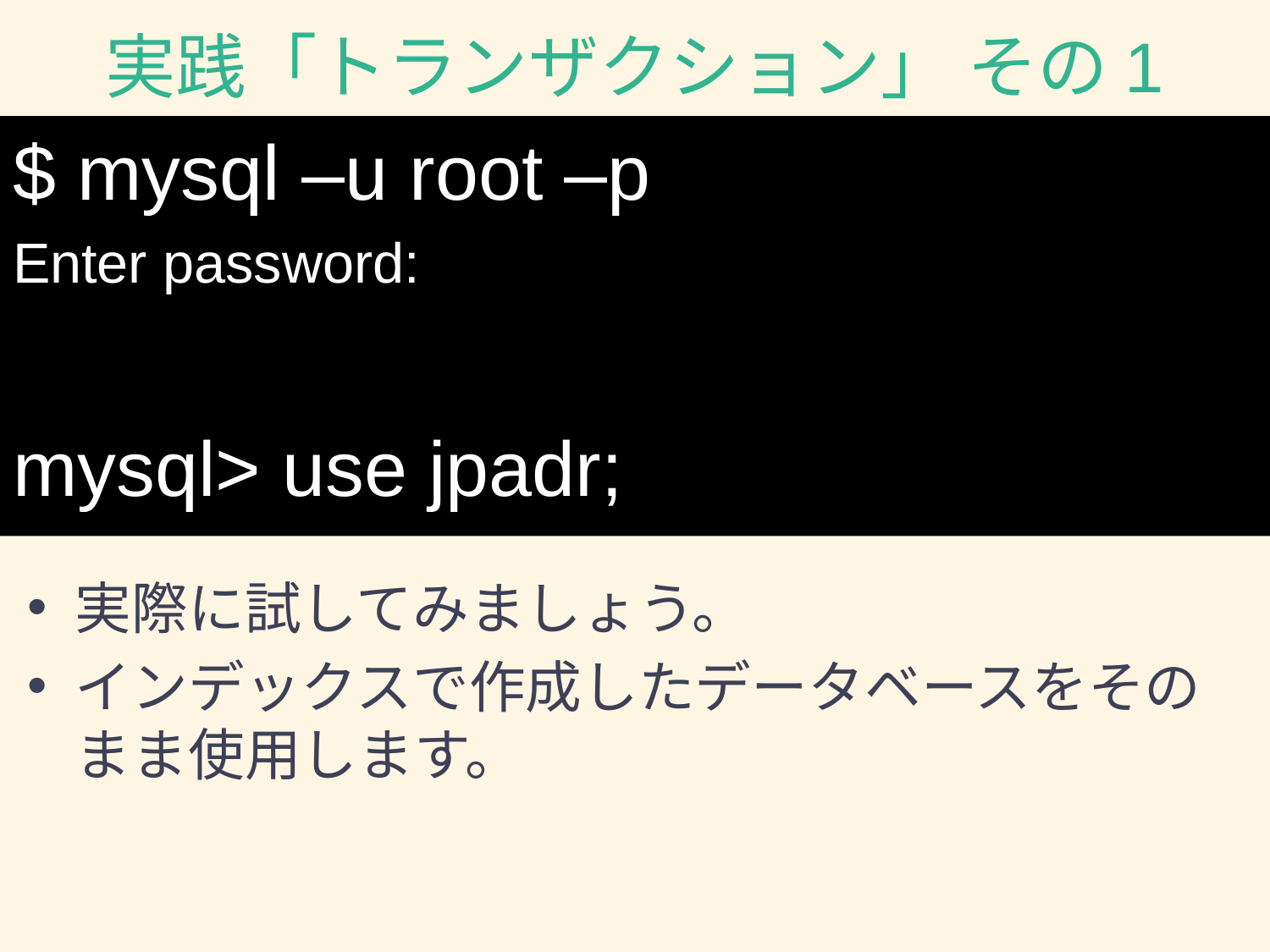

# 実践「トランザクション」 その1
$ mysql –u root –p
Enter password:

mysql> use jpadr;
実際に試してみましょう。
インデックスで作成したデータベースをそのまま使用します。